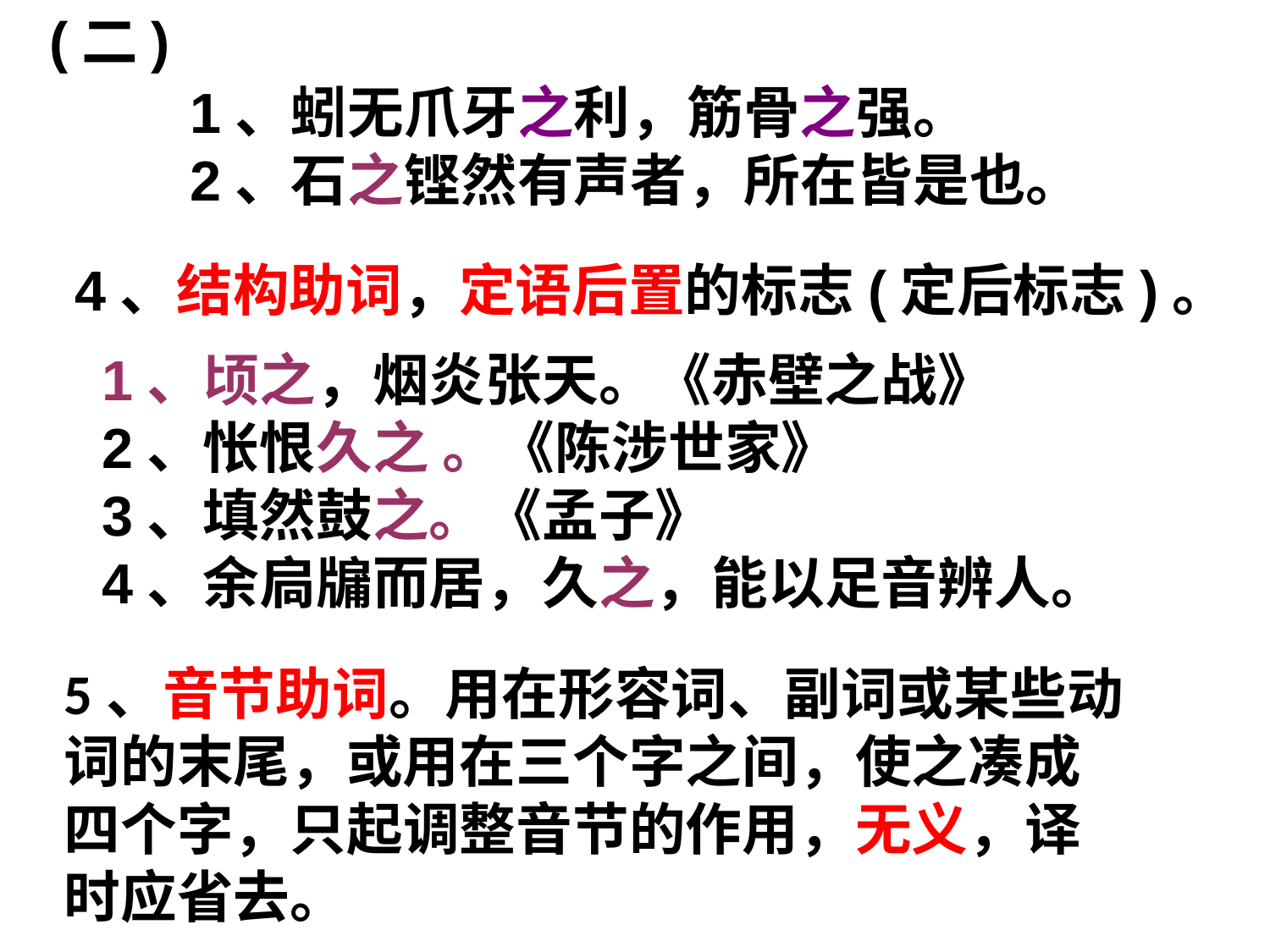

(二)
1、蚓无爪牙之利，筋骨之强。
2、石之铿然有声者，所在皆是也。
4、结构助词，定语后置的标志(定后标志)。
1、顷之，烟炎张天。《赤壁之战》
2、怅恨久之 。《陈涉世家》
3、填然鼓之。《孟子》
4、余扃牖而居，久之，能以足音辨人。
5、音节助词。用在形容词、副词或某些动
词的末尾，或用在三个字之间，使之凑成
四个字，只起调整音节的作用，无义，译
时应省去。